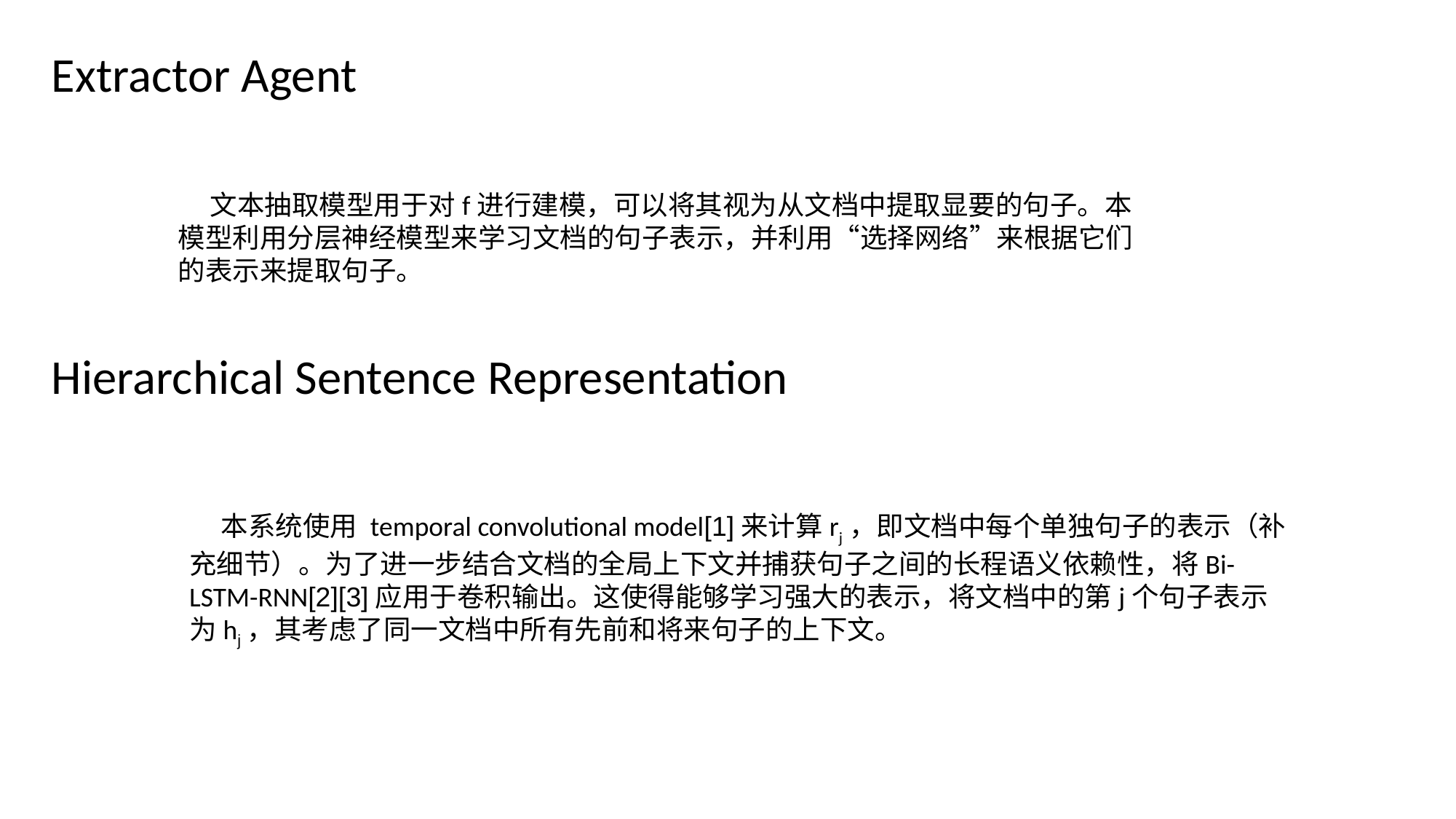

Extractor Agent
文本抽取模型用于对f进行建模，可以将其视为从文档中提取显要的句子。本模型利用分层神经模型来学习文档的句子表示，并利用“选择网络”来根据它们的表示来提取句子。
Hierarchical Sentence Representation
本系统使用 temporal convolutional model[1]来计算rj，即文档中每个单独句子的表示（补充细节）。为了进一步结合文档的全局上下文并捕获句子之间的长程语义依赖性，将Bi-LSTM-RNN[2][3]应用于卷积输出。这使得能够学习强大的表示，将文档中的第j个句子表示为hj，其考虑了同一文档中所有先前和将来句子的上下文。